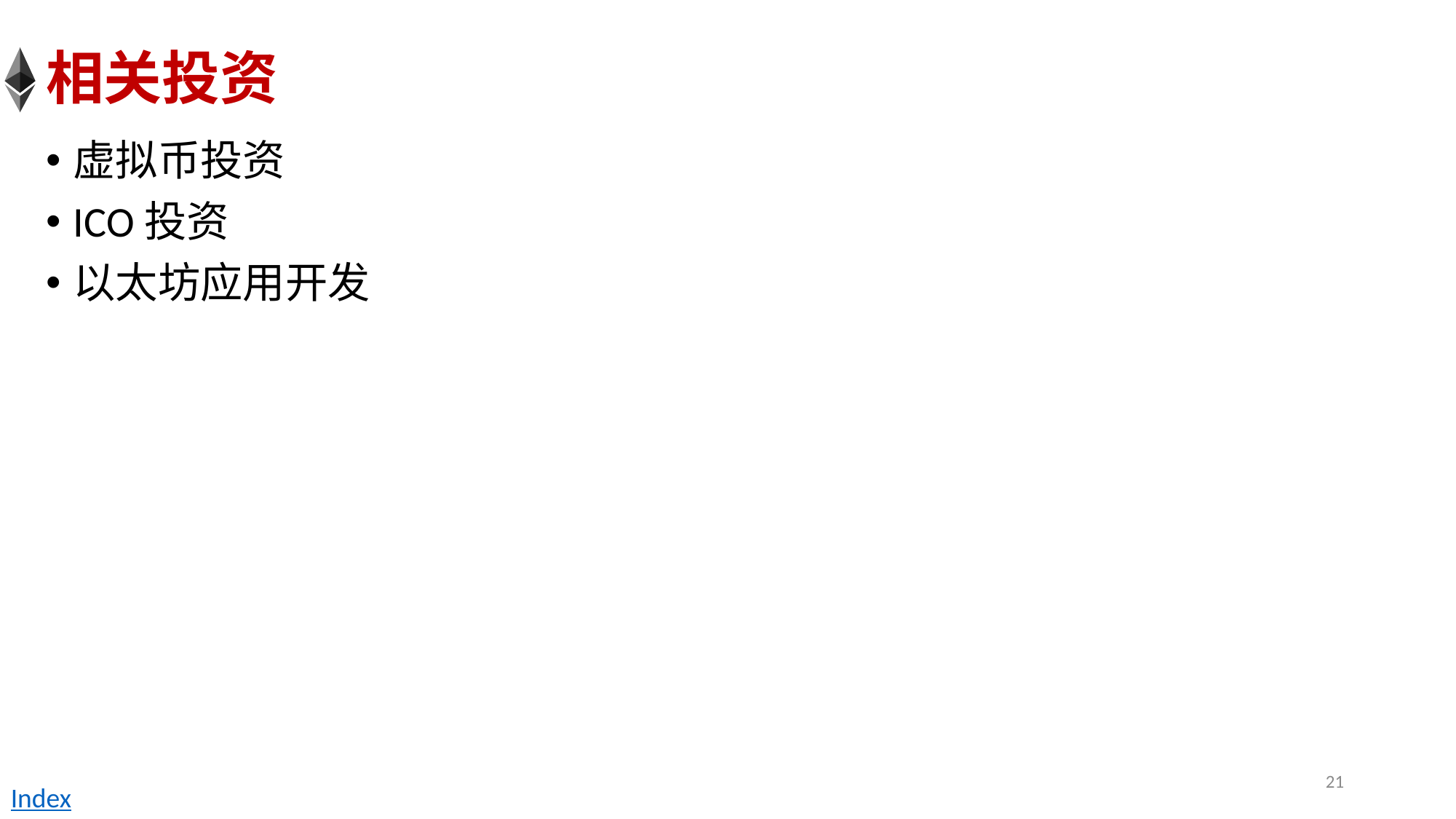

# 相关投资
虚拟币投资
ICO投资
以太坊应用开发
21
Index